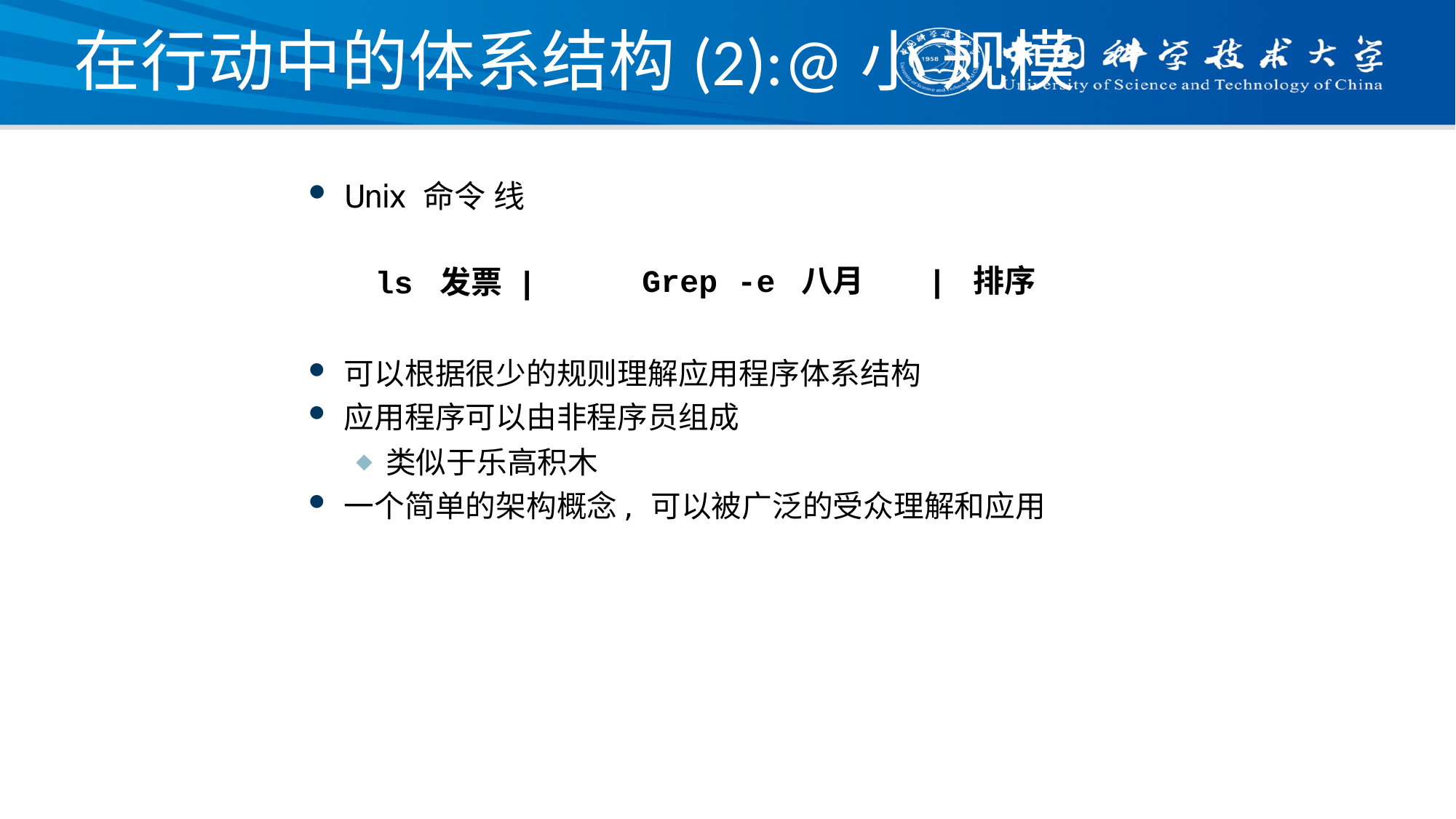

# 在行动中的体系结构(2):@小 规模
Unix 命令 线

ls 发票 |
Grep
-e 八月
| 排序
可以根据很少的规则理解应用程序体系结构
应用程序可以由非程序员组成
类似于乐高积木
一个简单的架构概念, 可以被广泛的受众理解和应用